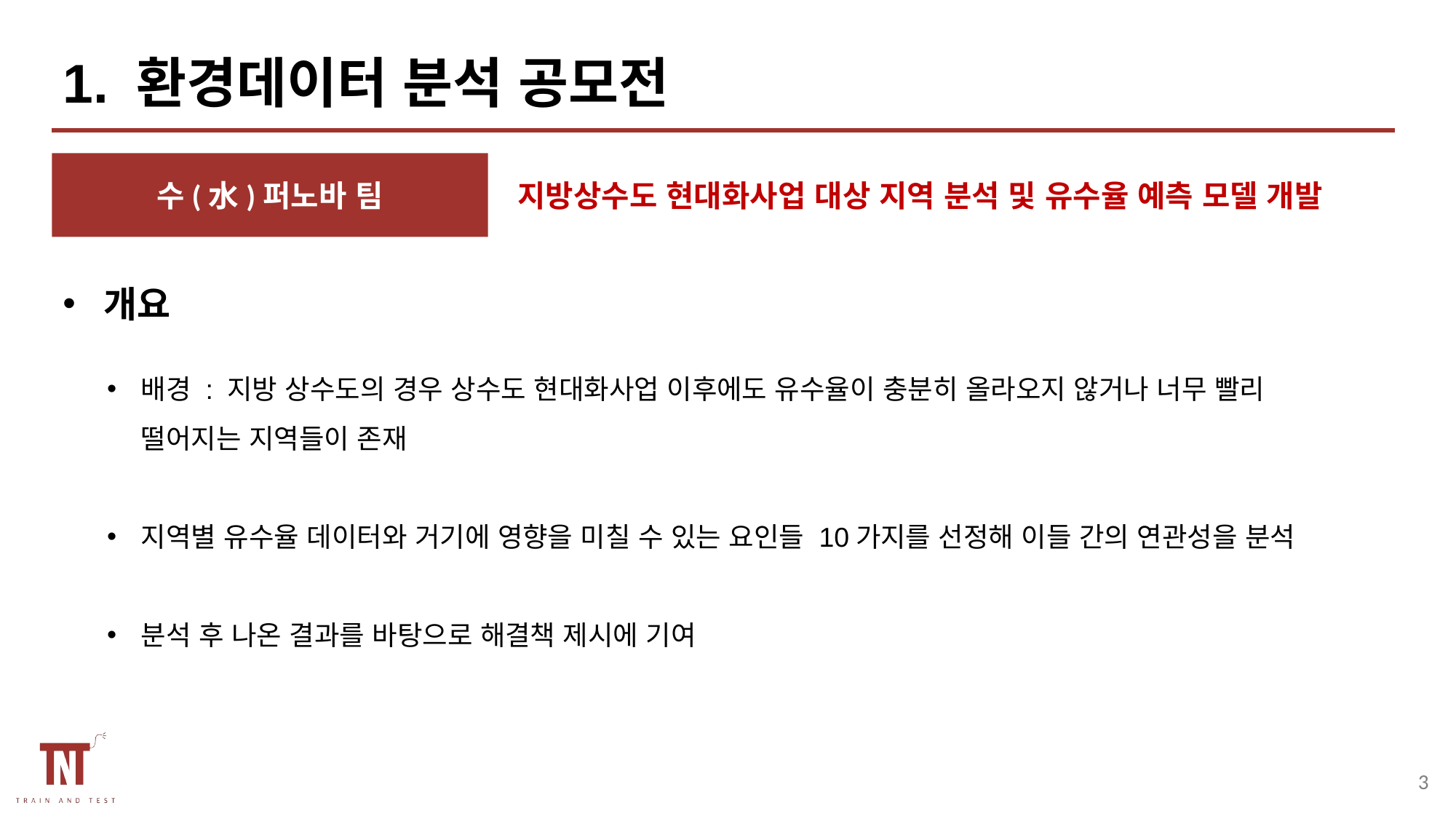

# 1. 환경데이터 분석 공모전
수(水)퍼노바 팀
지방상수도 현대화사업 대상 지역 분석 및 유수율 예측 모델 개발
개요
배경 : 지방 상수도의 경우 상수도 현대화사업 이후에도 유수율이 충분히 올라오지 않거나 너무 빨리 떨어지는 지역들이 존재

지역별 유수율 데이터와 거기에 영향을 미칠 수 있는 요인들 10가지를 선정해 이들 간의 연관성을 분석

분석 후 나온 결과를 바탕으로 해결책 제시에 기여
3